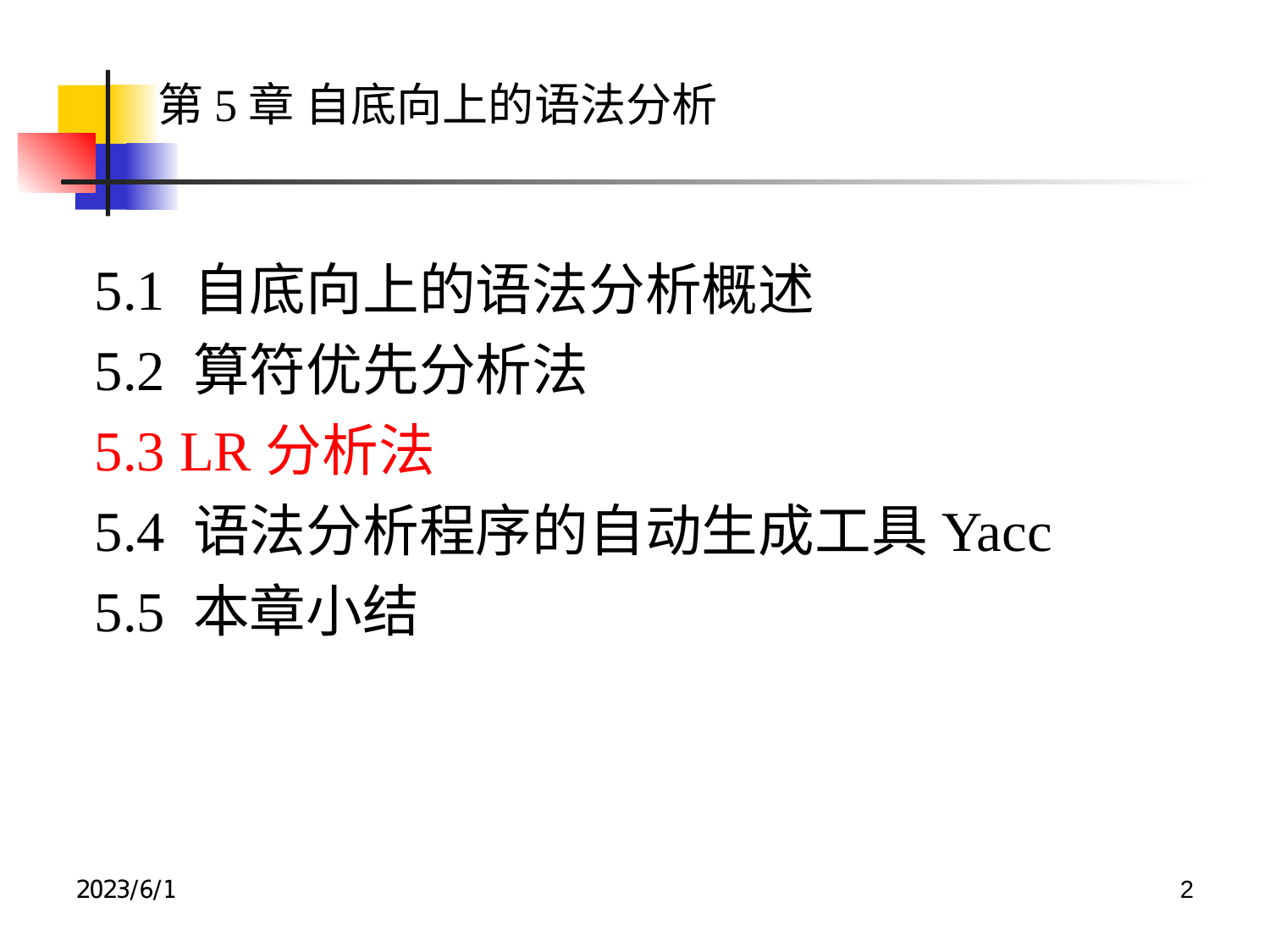

第5章 自底向上的语法分析
5.1 自底向上的语法分析概述
5.2 算符优先分析法
5.3 LR分析法
5.4 语法分析程序的自动生成工具Yacc
5.5 本章小结
2023/6/1
2